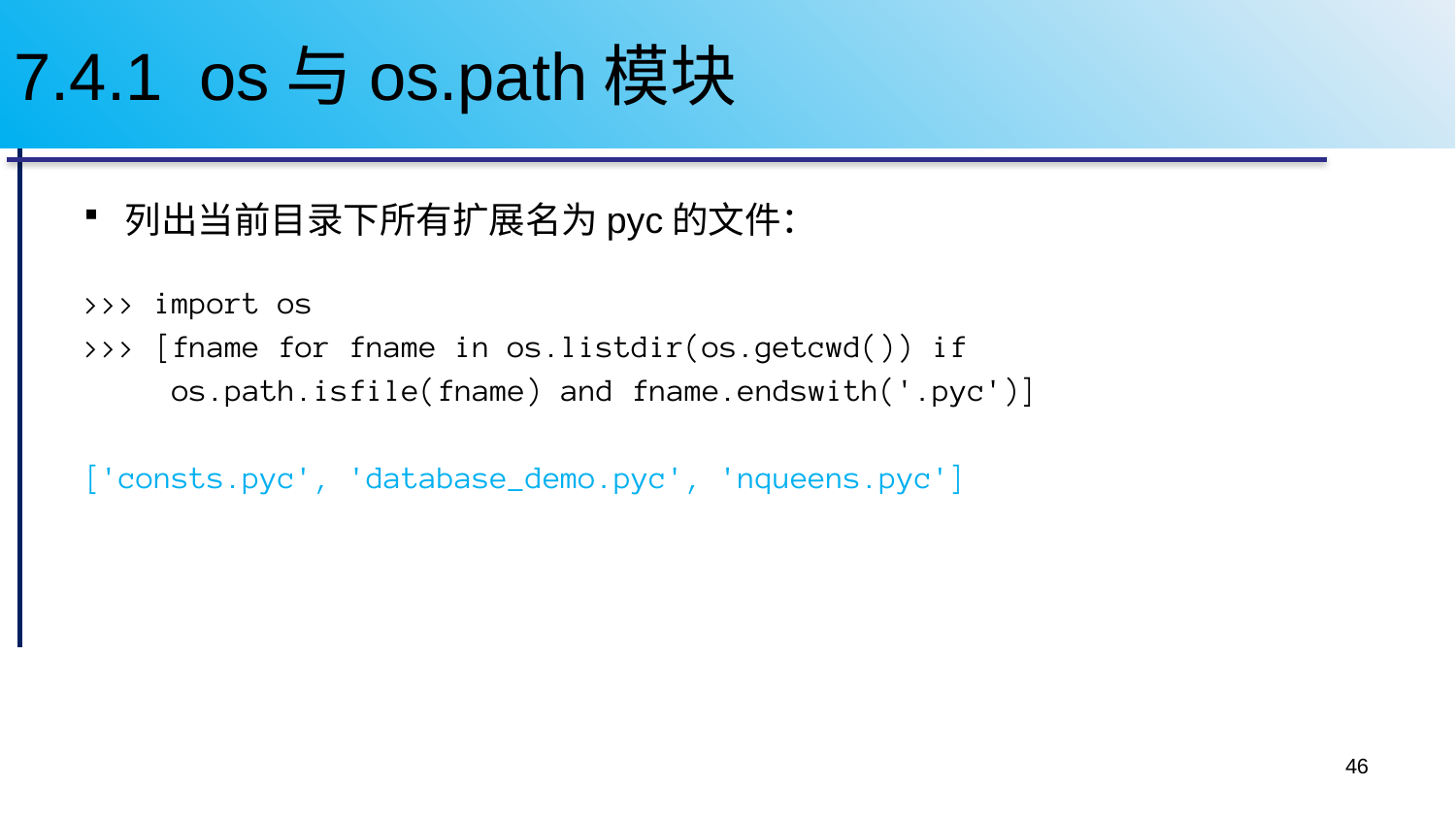

# 7.4.1  os与os.path模块
列出当前目录下所有扩展名为pyc的文件：

>>> import os
>>> [fname for fname in os.listdir(os.getcwd()) if
     os.path.isfile(fname) and fname.endswith('.pyc')]

['consts.pyc', 'database_demo.pyc', 'nqueens.pyc']
46